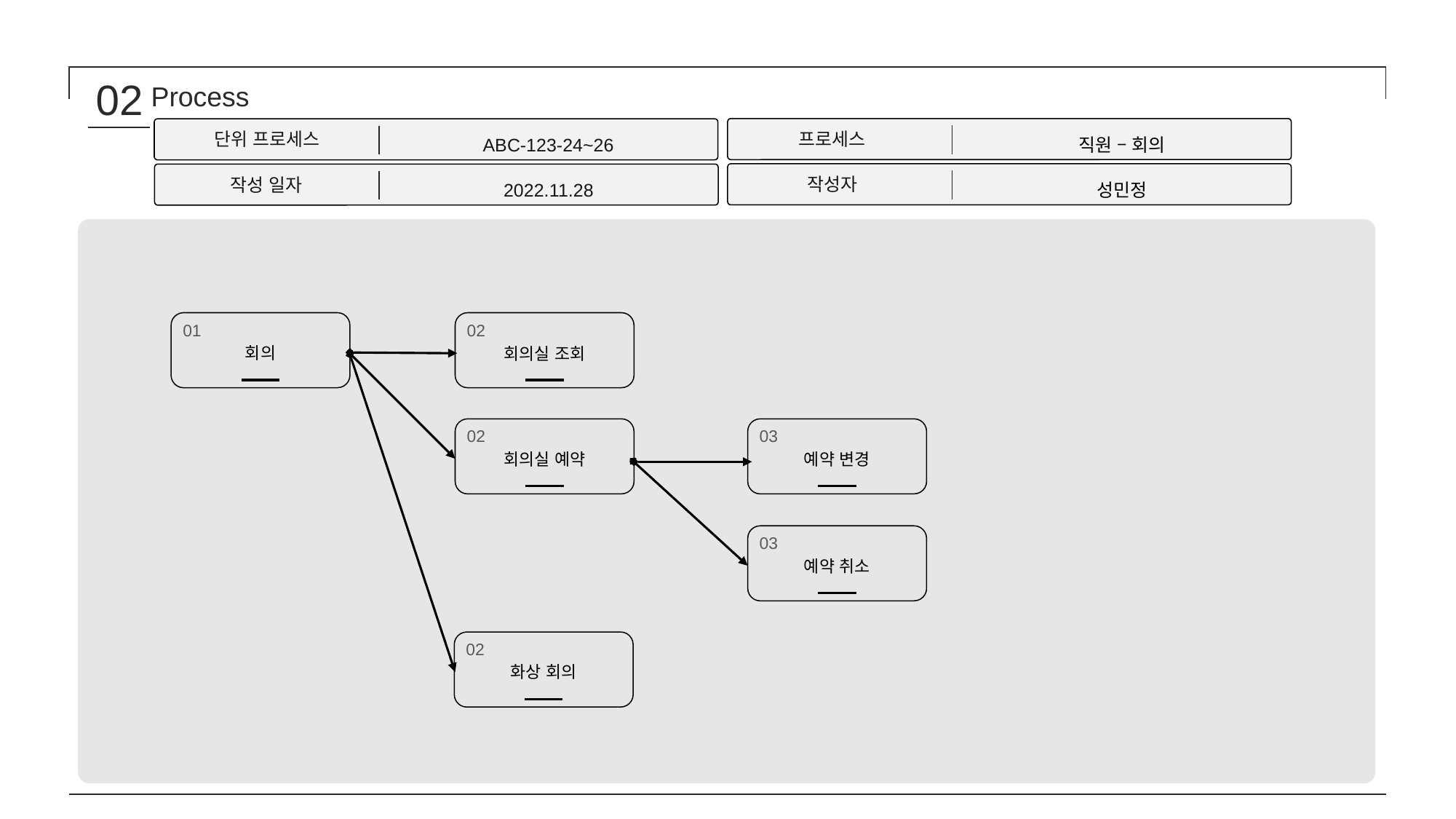

02
Process

프로세스
직원 – 회의

단위 프로세스
ABC-123-24~26

작성자
성민정

작성 일자
2022.11.28

01
회의

02
회의실 조회

03
예약 변경

02
회의실 예약

03
예약 취소

02
화상 회의